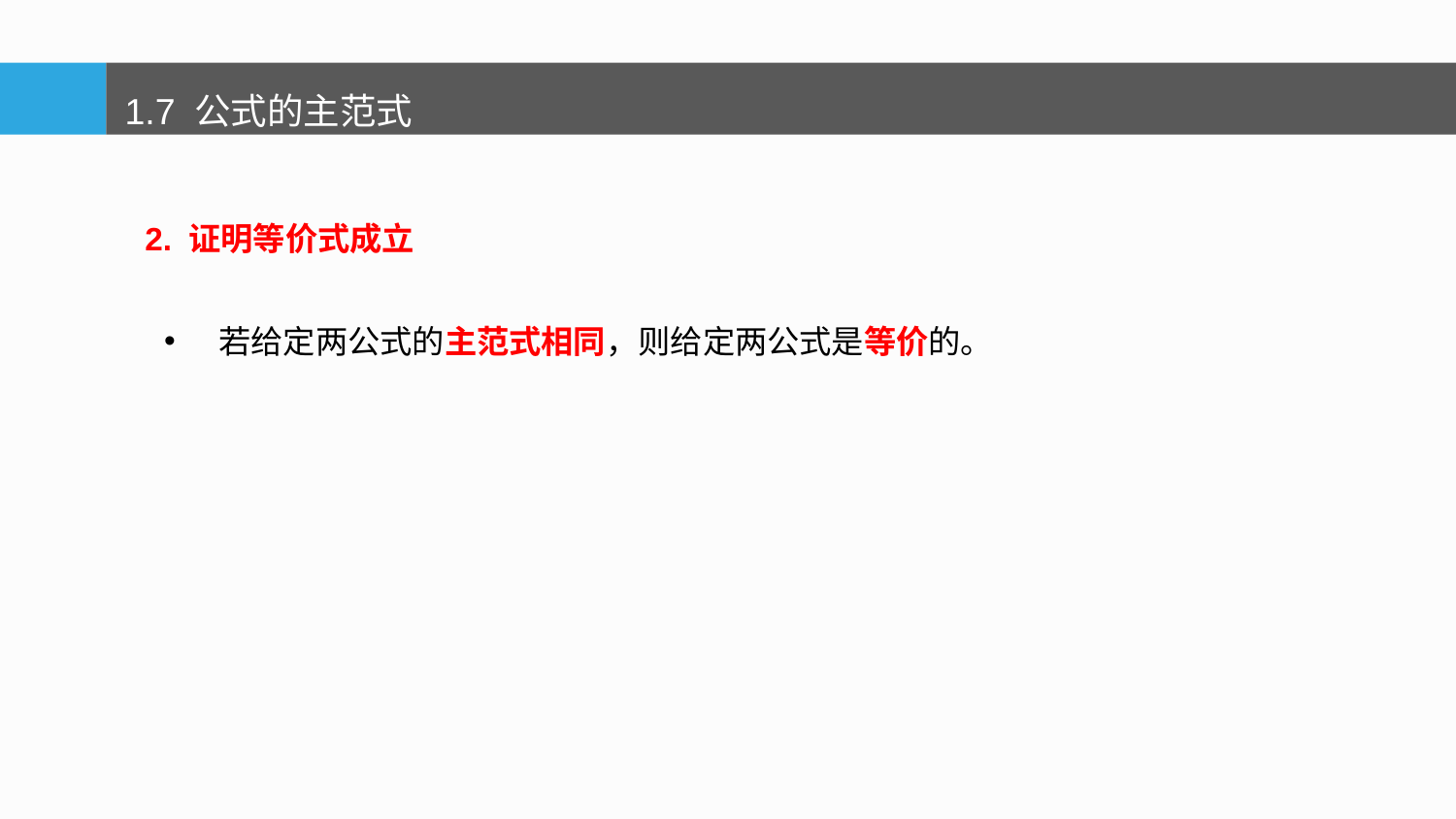

1.7 公式的主范式

2. 证明等价式成立

若给定两公式的主范式相同，则给定两公式是等价的。